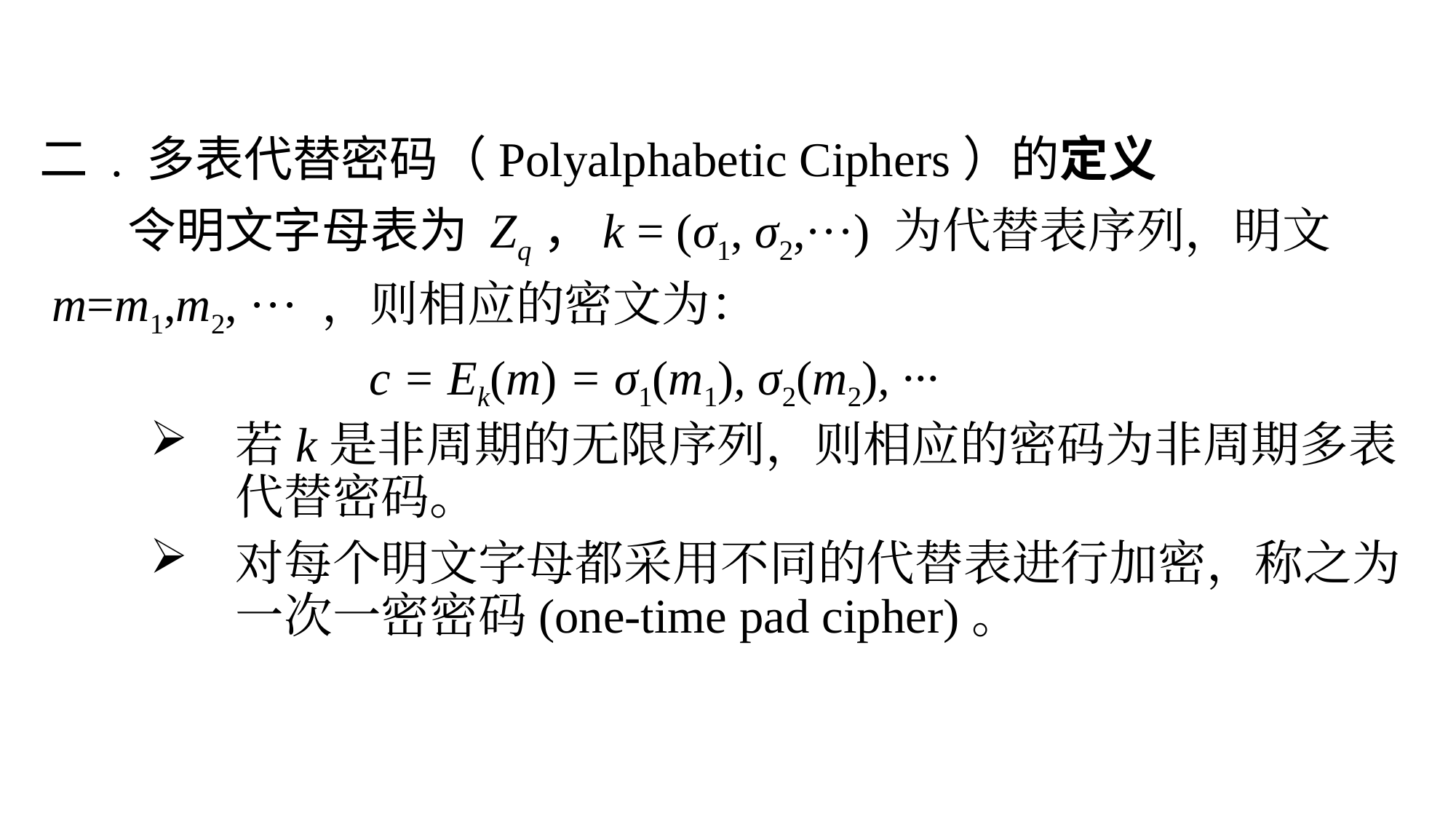

# 二 . 多表代替密码（Polyalphabetic Ciphers）的定义
       令明文字母表为 Zq，k = (σ1, σ2,···) 为代替表序列，明文
 m=m1,m2, ··· ，则相应的密文为：
                           c = Ek(m) = σ1(m1), σ2(m2), ···
若k是非周期的无限序列，则相应的密码为非周期多表代替密码。
对每个明文字母都采用不同的代替表进行加密，称之为一次一密密码(one-time pad cipher)。